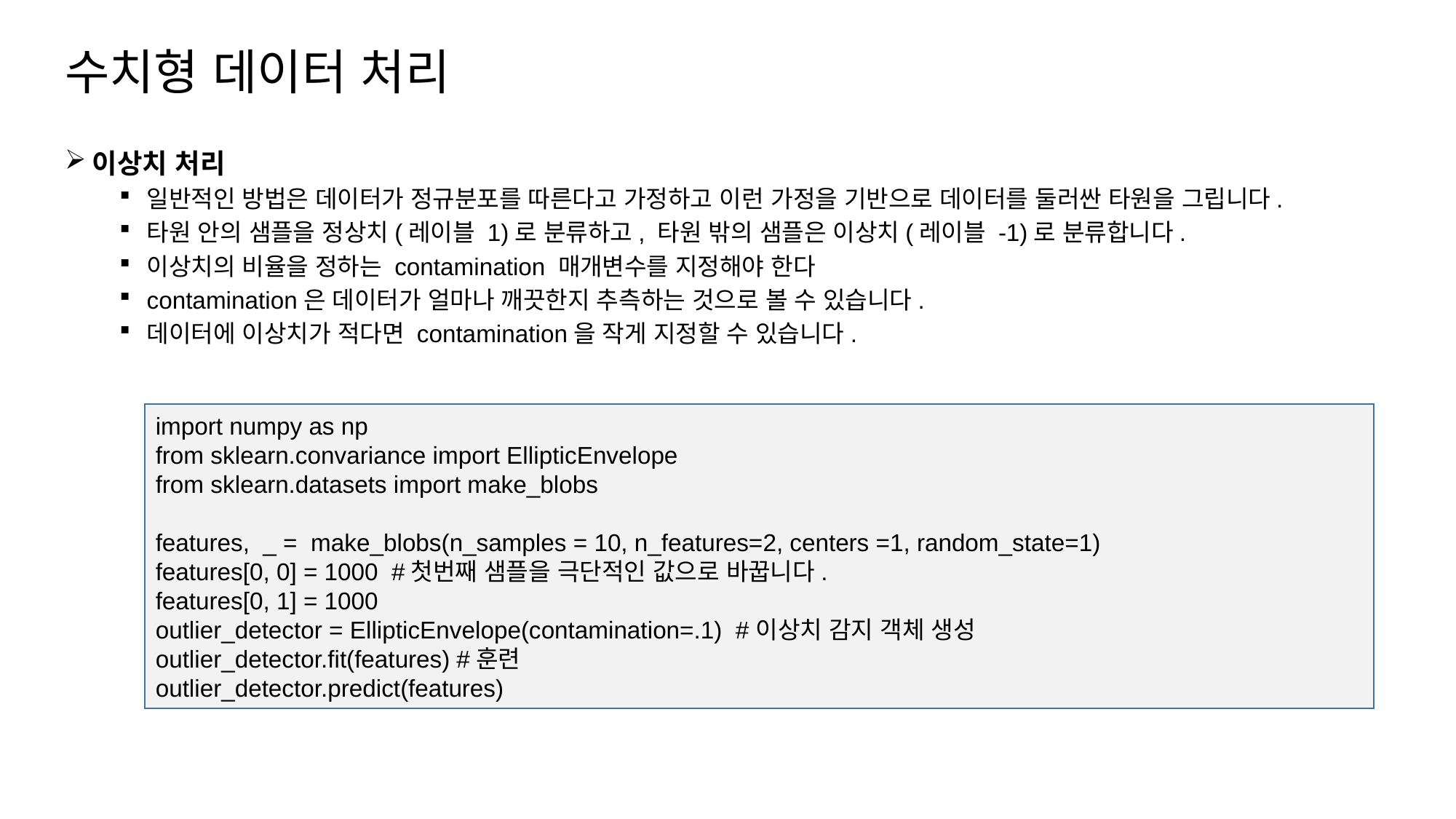

# 수치형 데이터 처리
이상치 처리
일반적인 방법은 데이터가 정규분포를 따른다고 가정하고 이런 가정을 기반으로 데이터를 둘러싼 타원을 그립니다.
타원 안의 샘플을 정상치(레이블 1)로 분류하고, 타원 밖의 샘플은 이상치(레이블 -1)로 분류합니다.
이상치의 비율을 정하는 contamination 매개변수를 지정해야 한다
contamination은 데이터가 얼마나 깨끗한지 추측하는 것으로 볼 수 있습니다.
데이터에 이상치가 적다면 contamination을 작게 지정할 수 있습니다.
import numpy as np
from sklearn.convariance import EllipticEnvelope
from sklearn.datasets import make_blobs

features,  _ =  make_blobs(n_samples = 10, n_features=2, centers =1, random_state=1)
features[0, 0] = 1000  #첫번째 샘플을 극단적인 값으로 바꿉니다.
features[0, 1] = 1000
outlier_detector = EllipticEnvelope(contamination=.1)  #이상치 감지 객체 생성
outlier_detector.fit(features) #훈련
outlier_detector.predict(features)